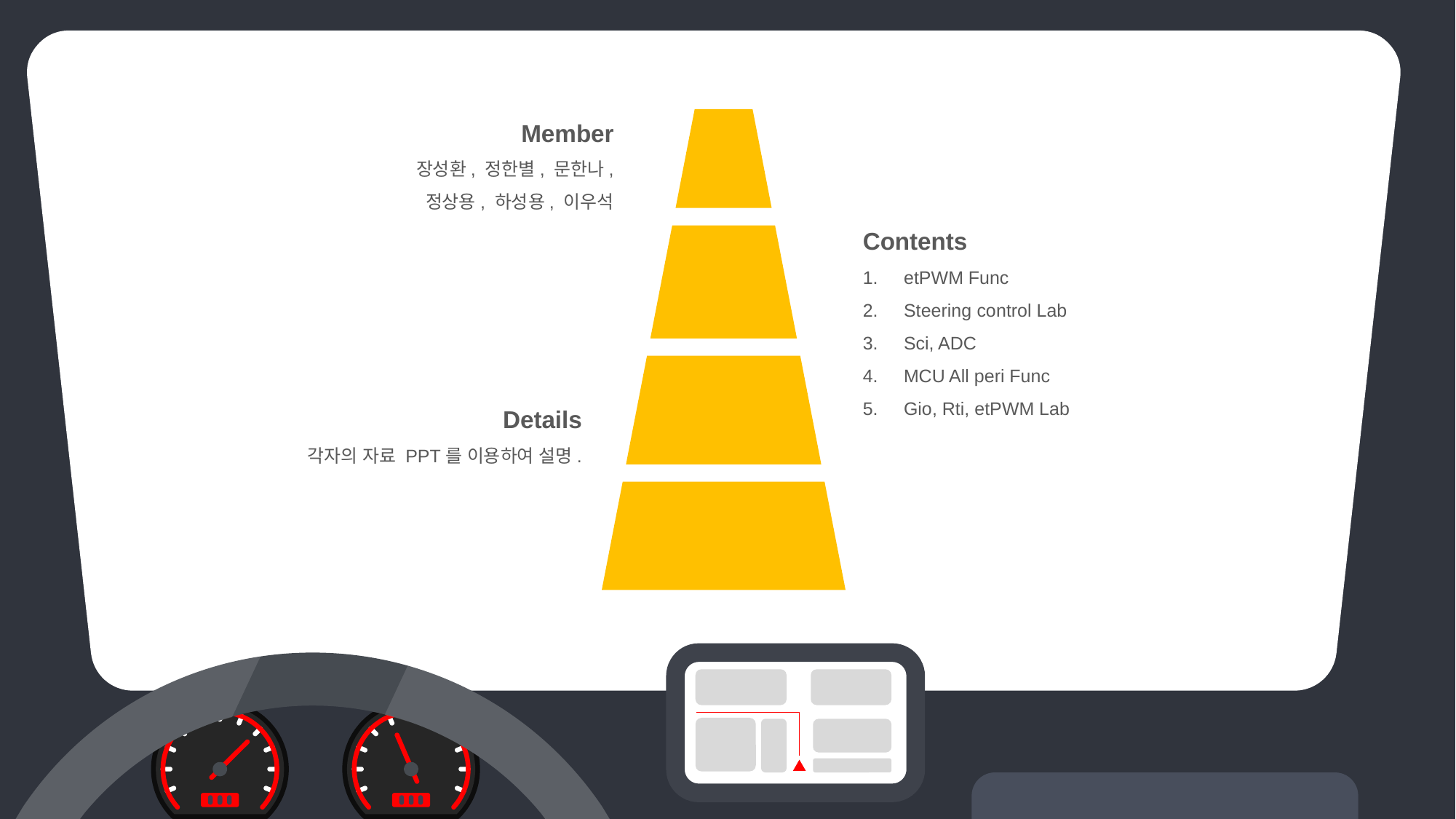

Member
장성환, 정한별, 문한나,
 정상용, 하성용, 이우석

Contents
etPWM Func
Steering control Lab
Sci, ADC
MCU All peri Func
Gio, Rti, etPWM Lab
Details
각자의 자료 PPT를 이용하여 설명.